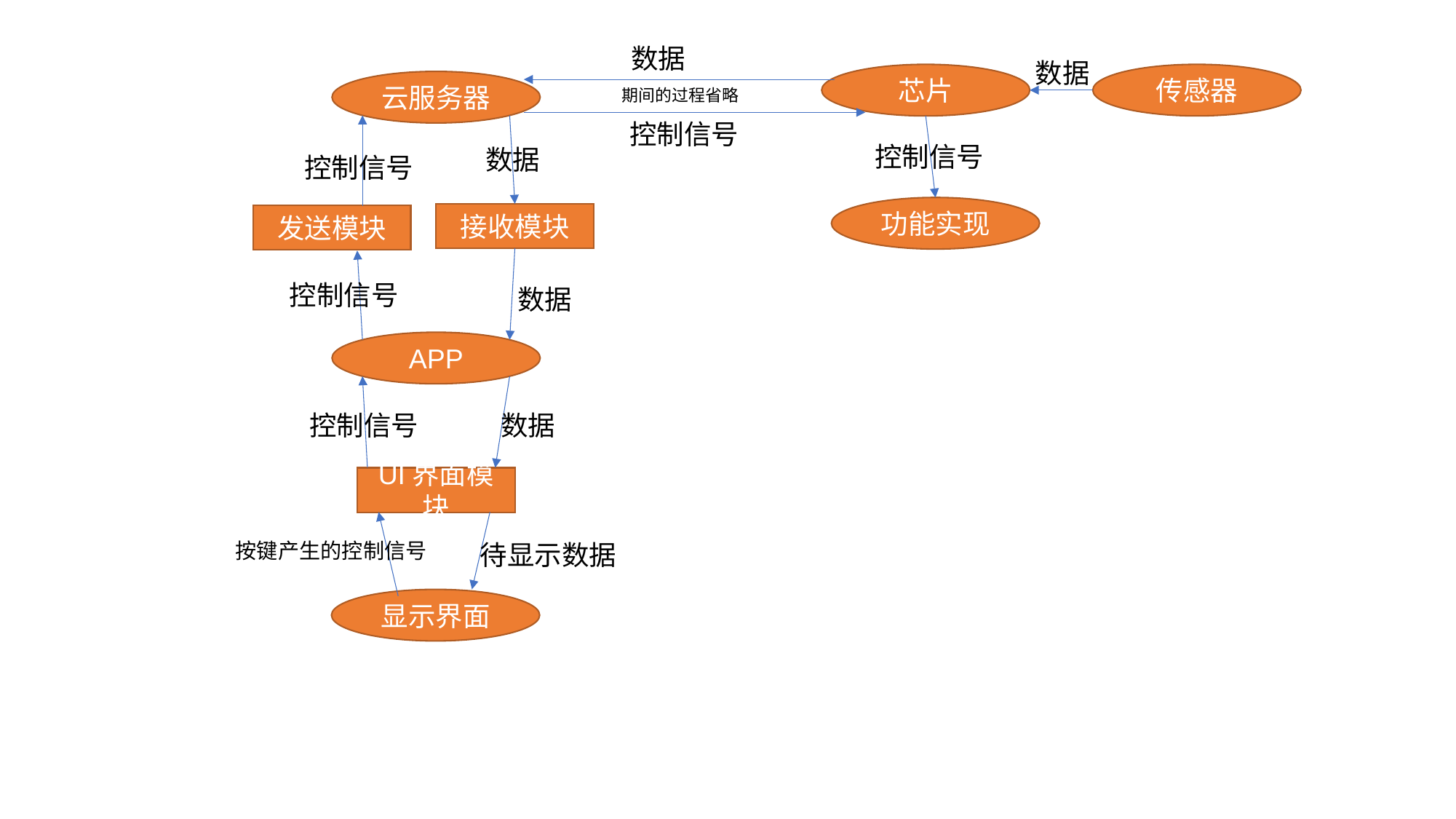

数据
数据
芯片
传感器
云服务器
期间的过程省略
控制信号
控制信号
数据
控制信号
功能实现
接收模块
发送模块
控制信号
数据
APP
控制信号
数据
UI界面模块
按键产生的控制信号
待显示数据
显示界面